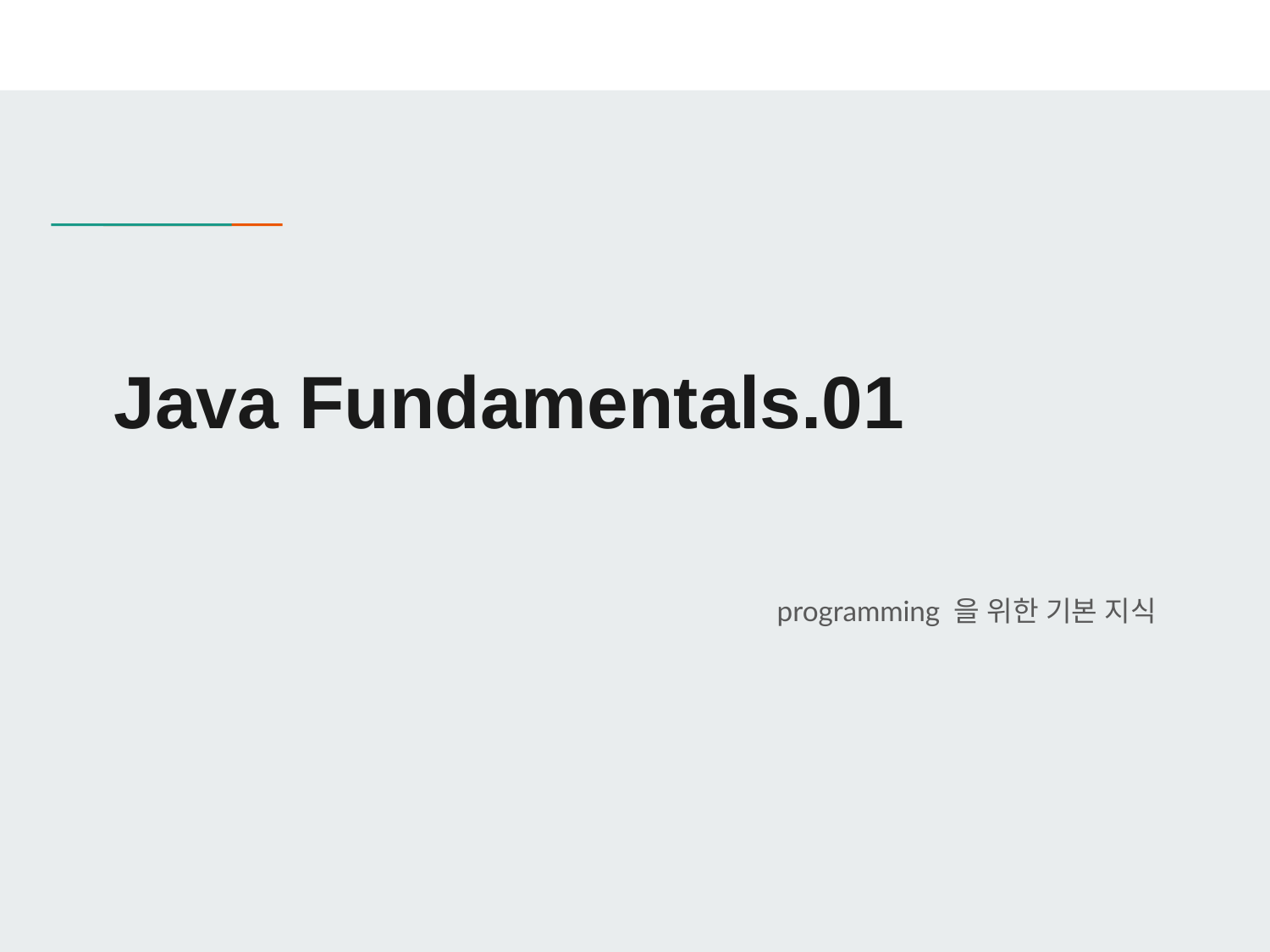

# Java Fundamentals.01
programming 을 위한 기본 지식